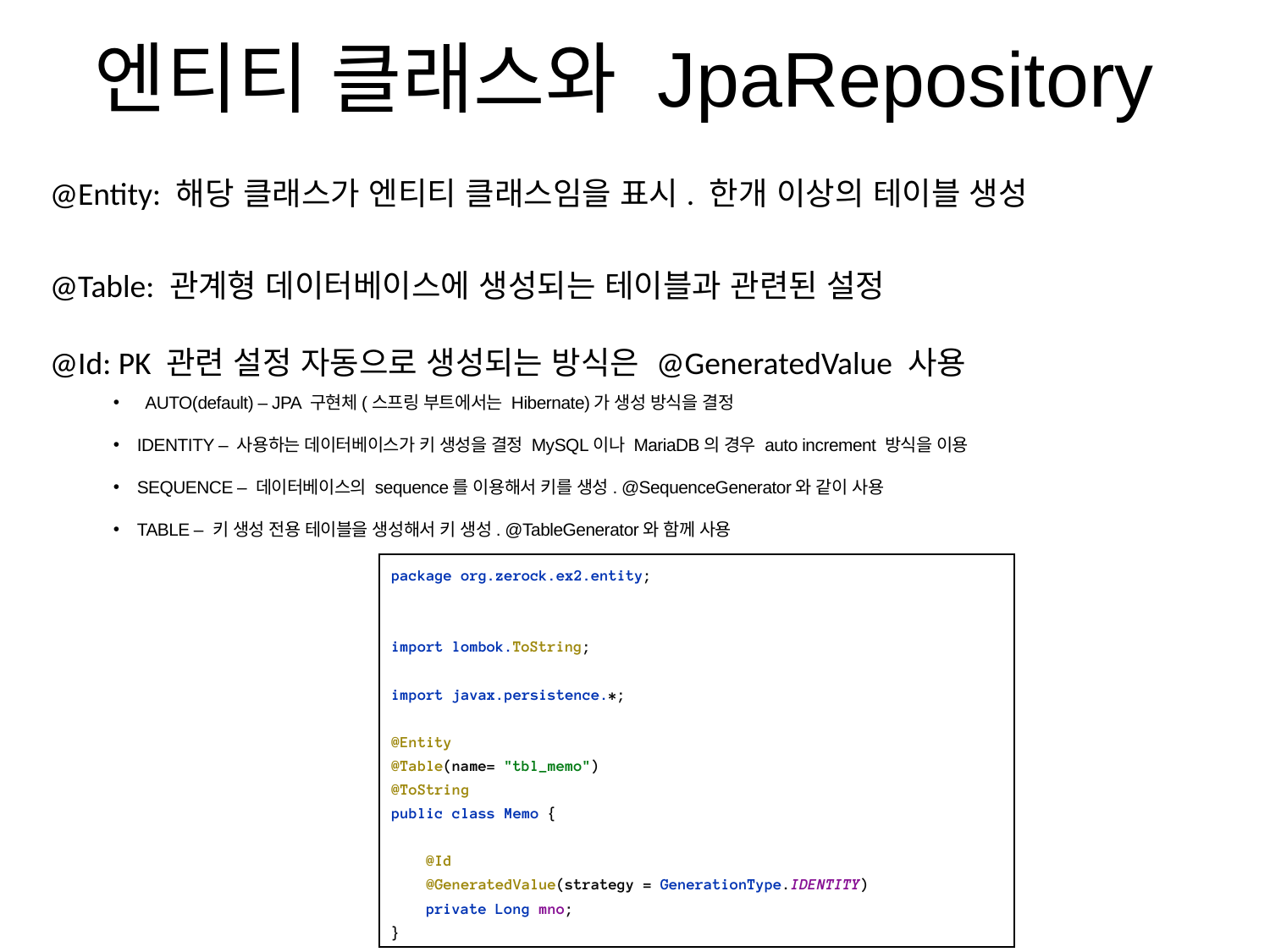

# 엔티티 클래스와 JpaRepository
@Entity: 해당 클래스가 엔티티 클래스임을 표시. 한개 이상의 테이블 생성
@Table: 관계형 데이터베이스에 생성되는 테이블과 관련된 설정
@Id: PK 관련 설정 자동으로 생성되는 방식은 @GeneratedValue 사용
  AUTO(default) – JPA 구현체(스프링 부트에서는 Hibernate)가 생성 방식을 결정
IDENTITY – 사용하는 데이터베이스가 키 생성을 결정 MySQL이나 MariaDB의 경우 auto increment 방식을 이용
SEQUENCE – 데이터베이스의 sequence를 이용해서 키를 생성. @SequenceGenerator와 같이 사용
TABLE – 키 생성 전용 테이블을 생성해서 키 생성. @TableGenerator와 함께 사용

package org.zerock.ex2.entity;
import lombok.ToString;
import javax.persistence.*;
@Entity
@Table(name= "tbl_memo")
@ToString
public class Memo {
    @Id
    @GeneratedValue(strategy = GenerationType.IDENTITY)
    private Long mno;
}